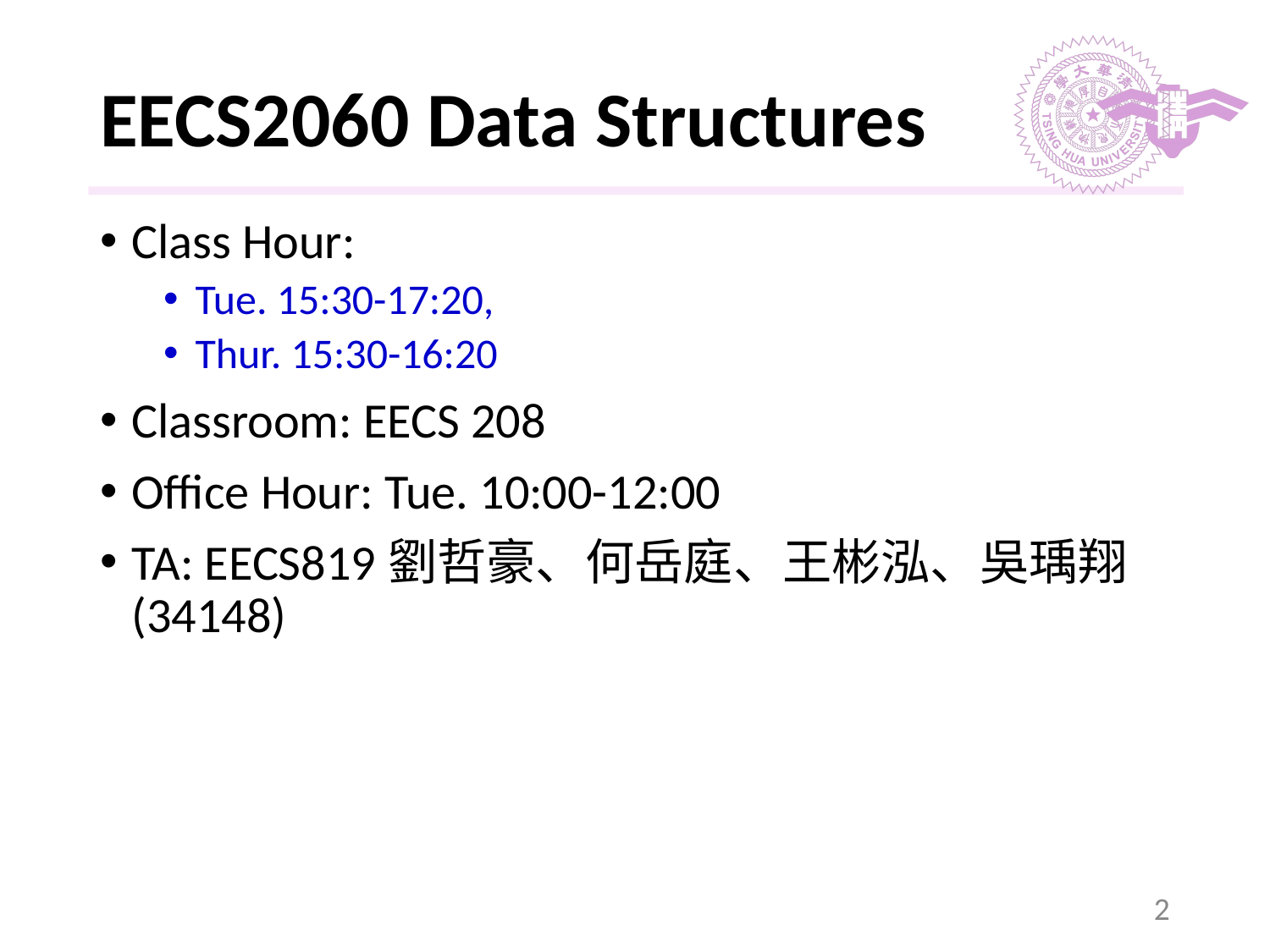

# EECS2060 Data Structures
Class Hour:
Tue. 15:30-17:20,
Thur. 15:30-16:20
Classroom: EECS 208
Office Hour: Tue. 10:00-12:00
TA: EECS819劉哲豪、何岳庭、王彬泓、吳瑀翔(34148)
2